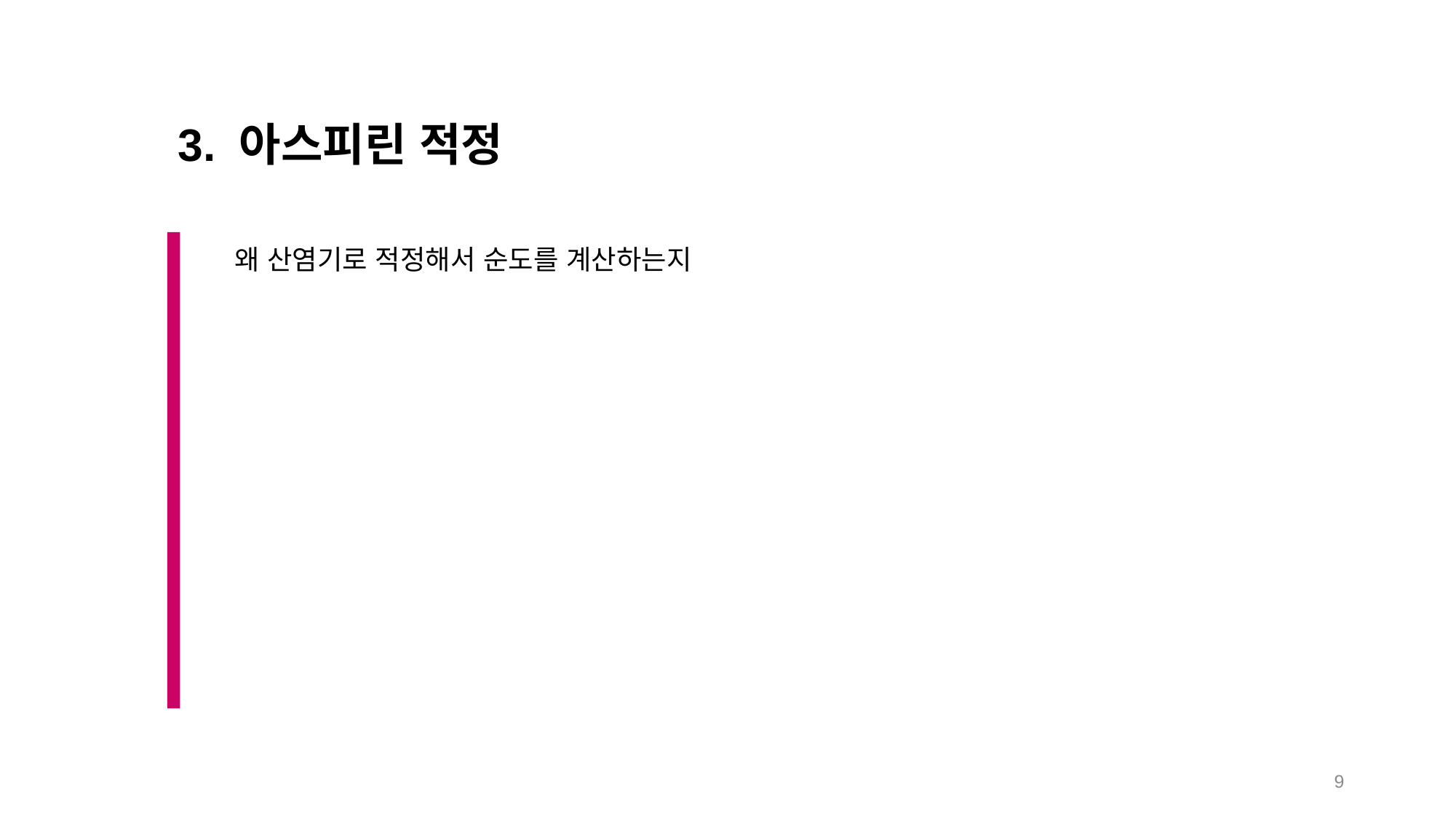

3. 아스피린 적정

왜 산염기로 적정해서 순도를 계산하는지
9